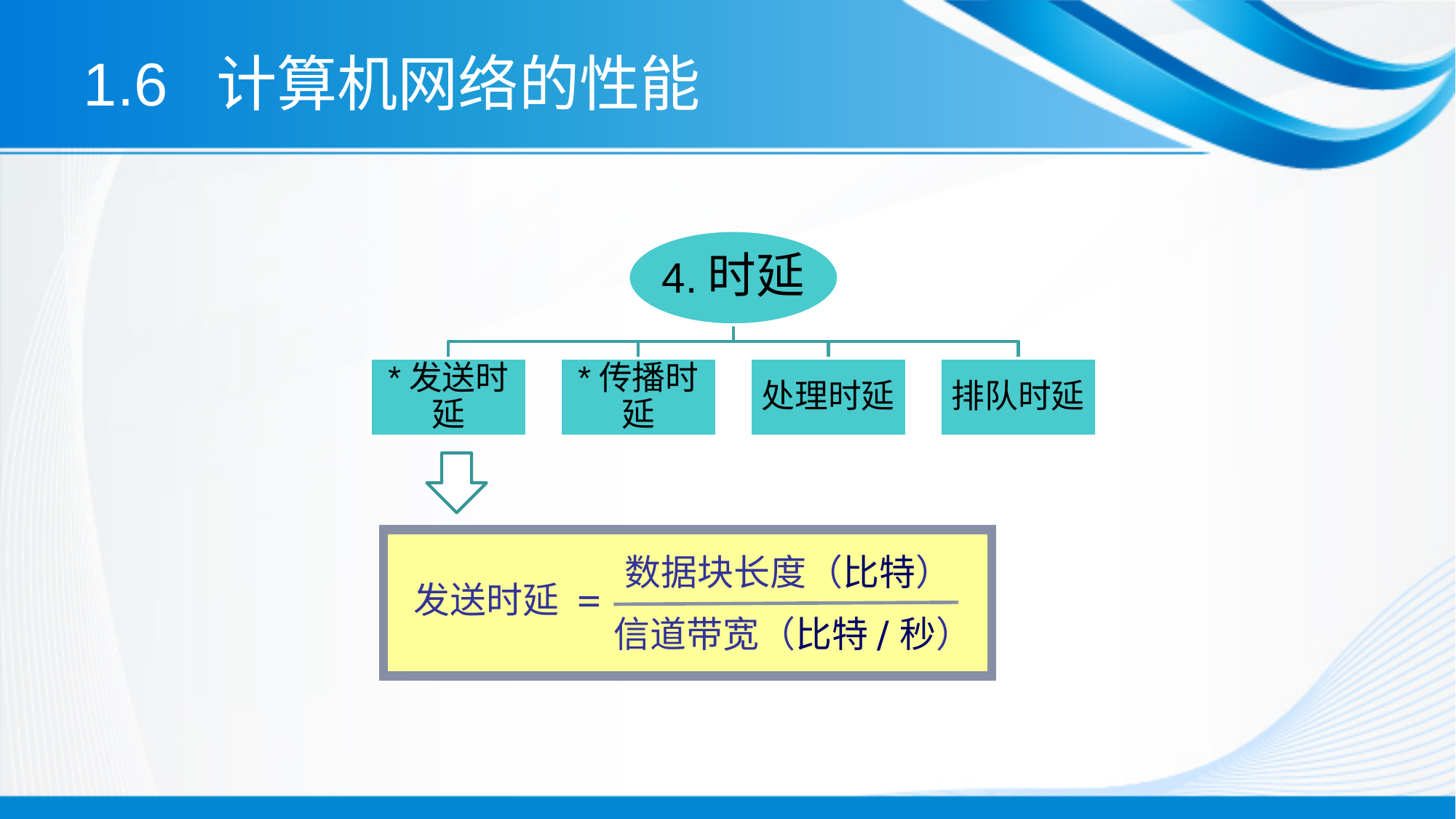

# 1.6  计算机网络的性能
4.时延
*发送时延
*传播时延
处理时延
排队时延

数据块长度（比特）
发送时延 =

信道带宽（比特/秒）